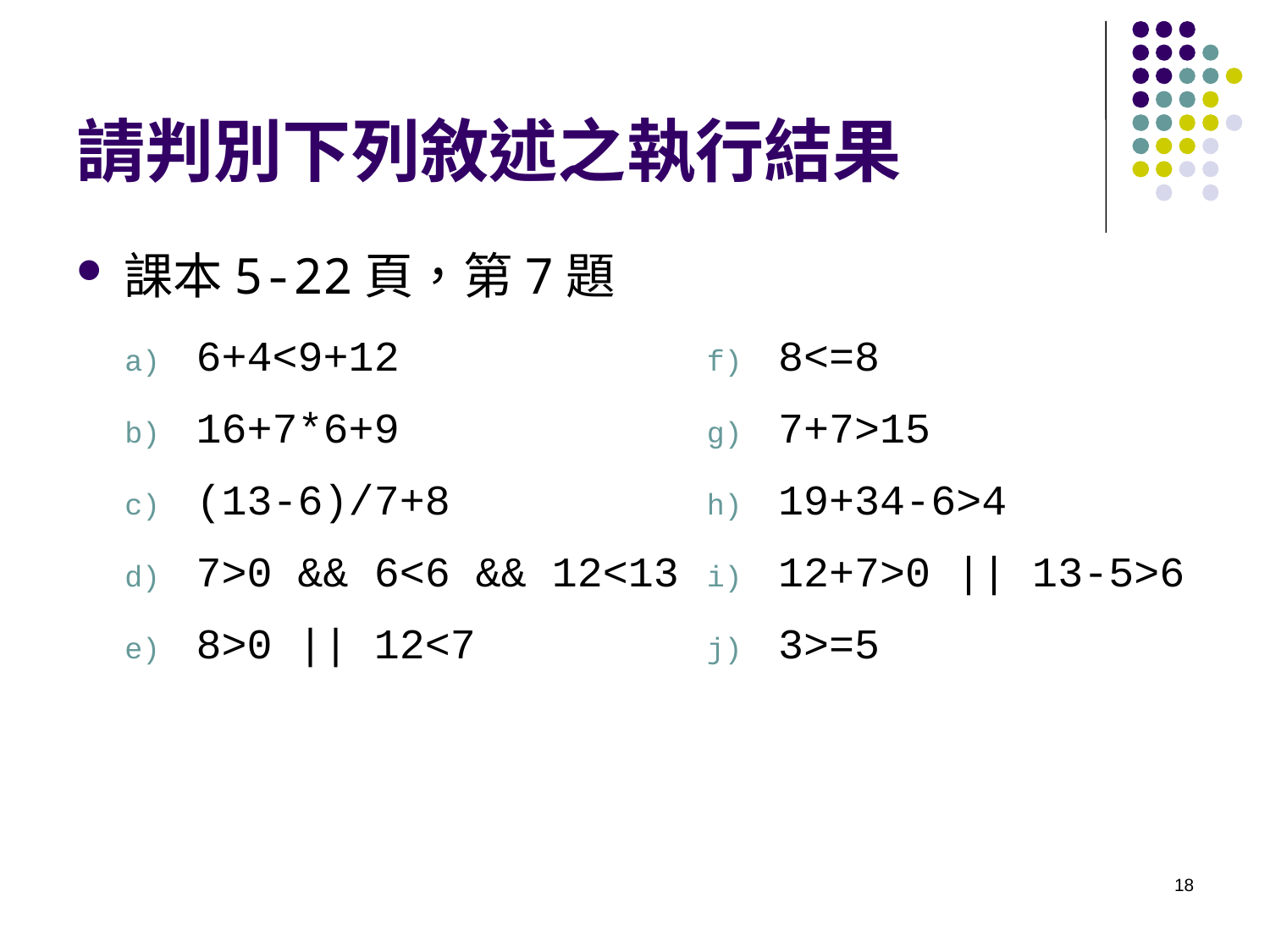

# 請判別下列敘述之執行結果
課本5-22頁，第7題
6+4<9+12
16+7*6+9
(13-6)/7+8
7>0 && 6<6 && 12<13
8>0 || 12<7

8<=8
7+7>15
19+34-6>4
12+7>0 || 13-5>6
3>=5

18